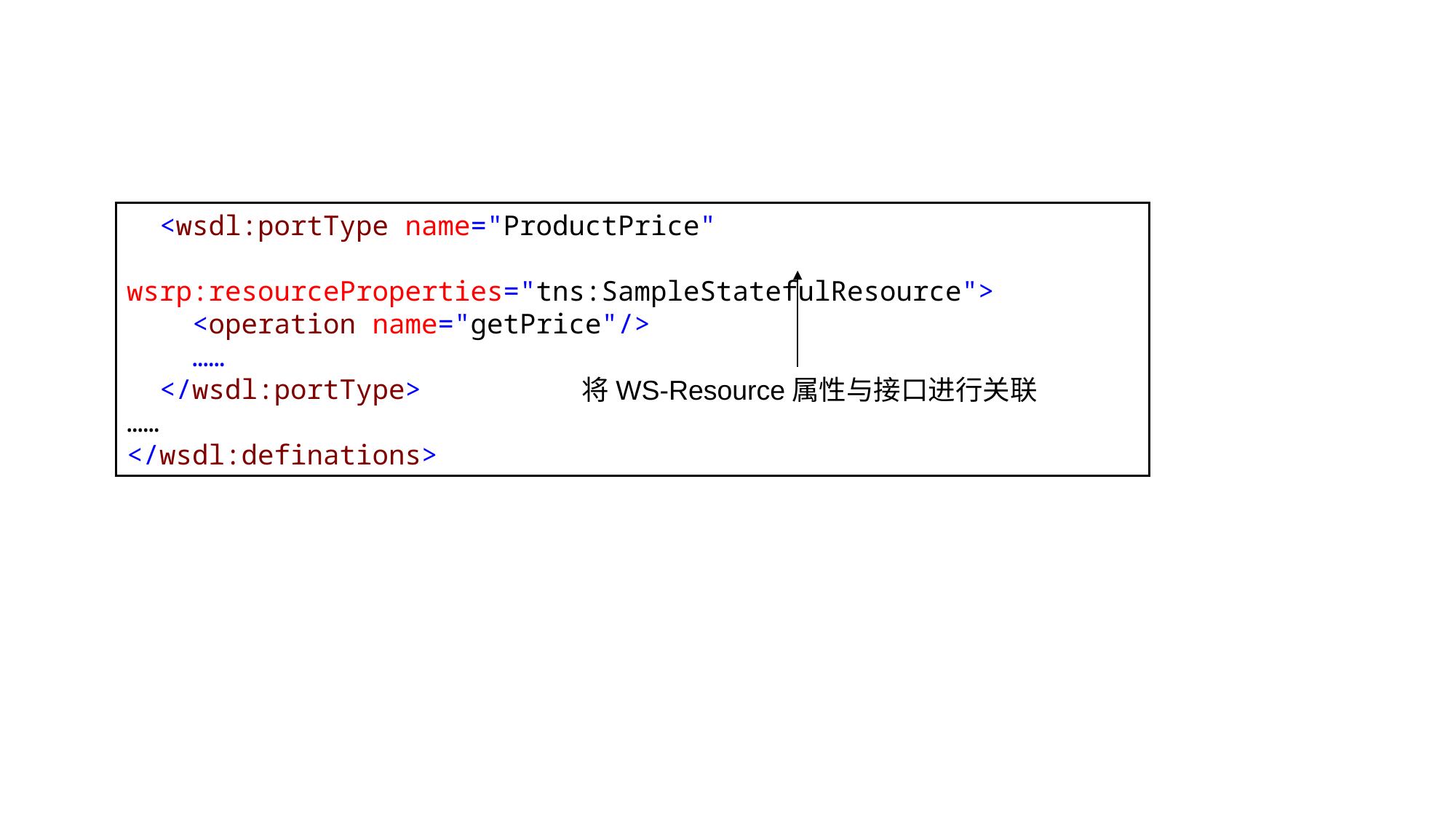

<wsdl:portType name="ProductPrice"
                 wsrp:resourceProperties="tns:SampleStatefulResource">
    <operation name="getPrice"/>
    ……
  </wsdl:portType>
……
</wsdl:definations>
将WS-Resource属性与接口进行关联